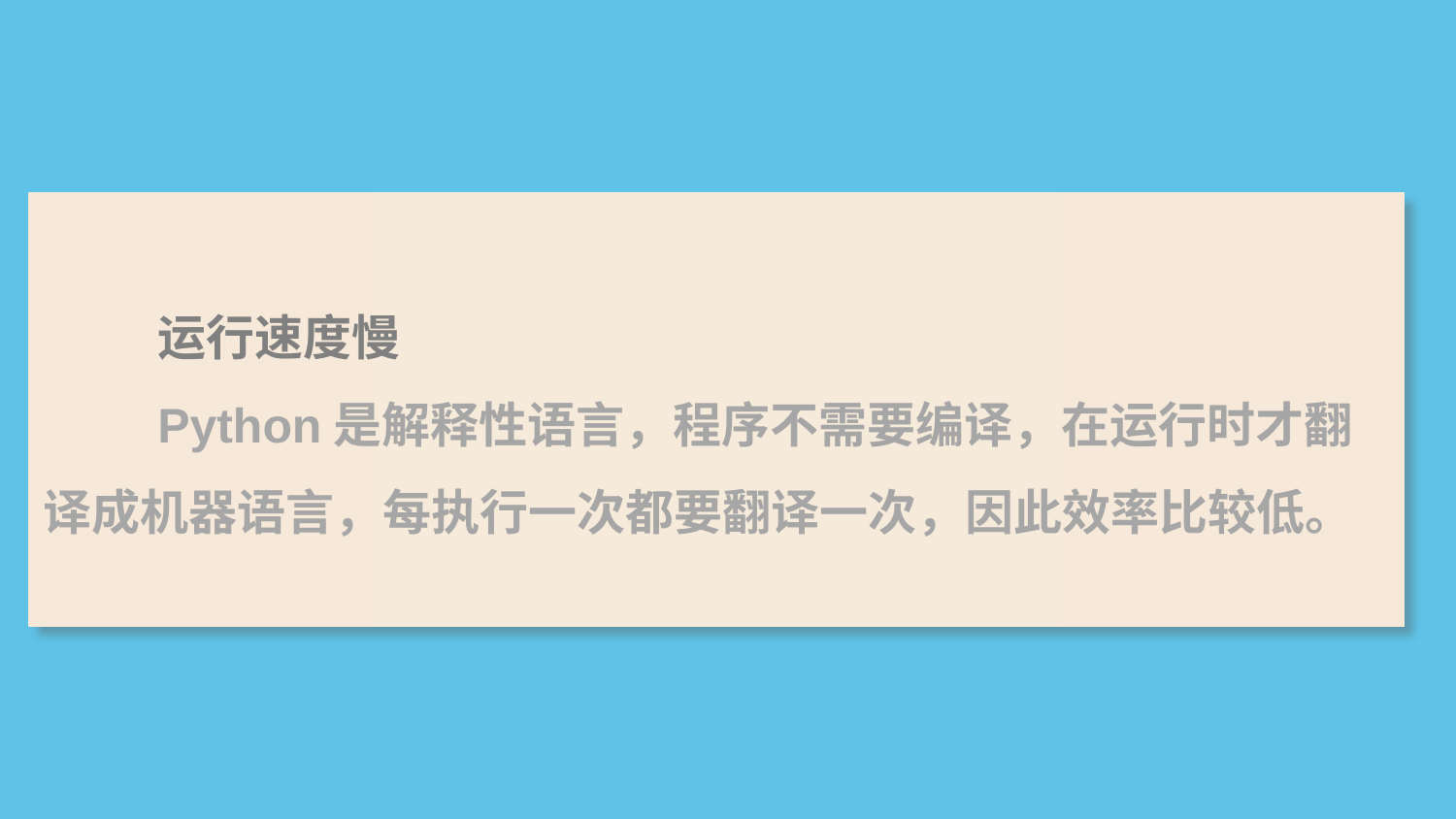

运行速度慢
Python是解释性语言，程序不需要编译，在运行时才翻译成机器语言，每执行一次都要翻译一次，因此效率比较低。